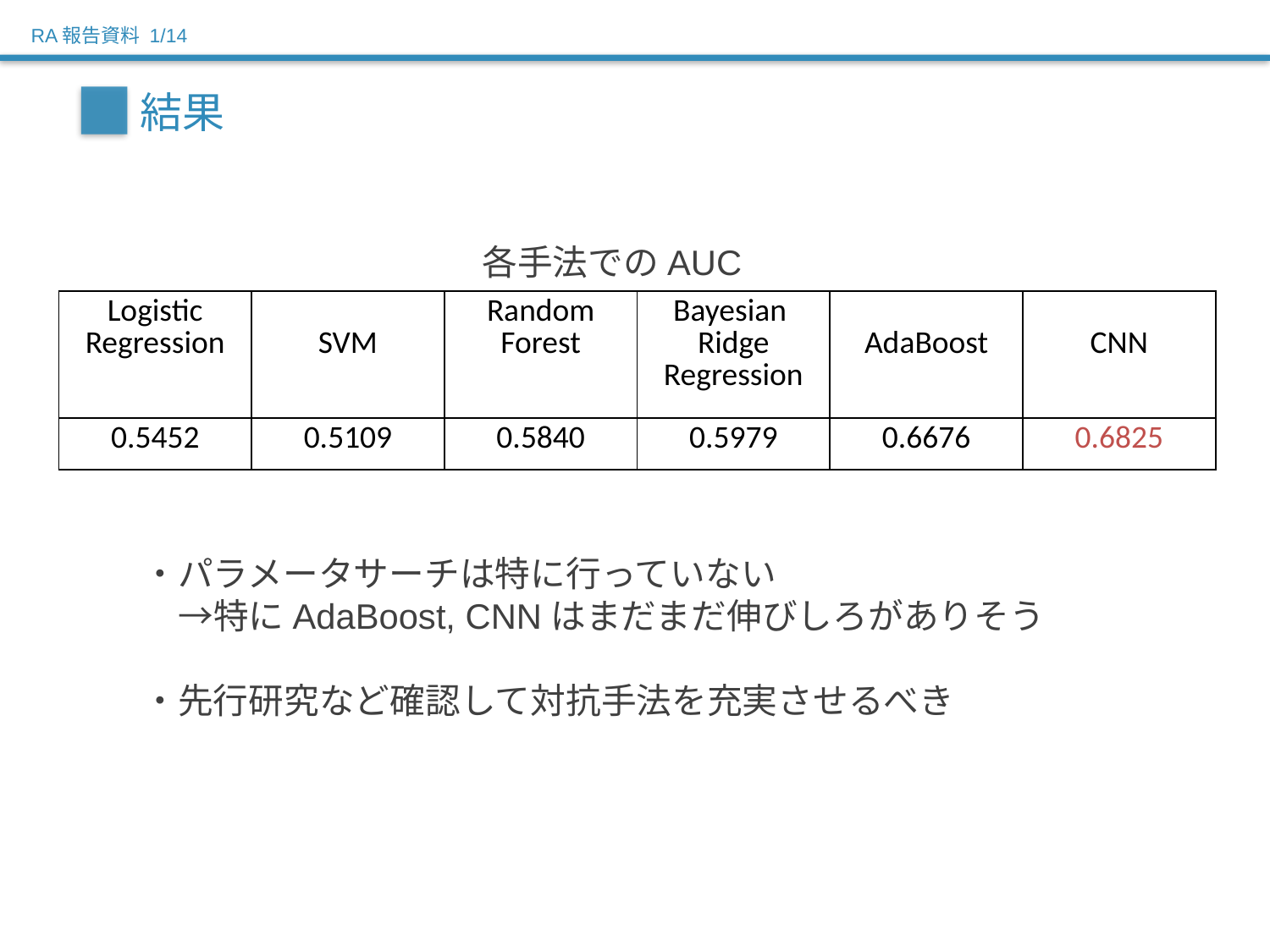

RA報告資料 1/14

結果

各手法でのAUC
| Logistic Regression | SVM | Random Forest | Bayesian Ridge Regression | AdaBoost | CNN |
| --- | --- | --- | --- | --- | --- |
| 0.5452 | 0.5109 | 0.5840 | 0.5979 | 0.6676 | 0.6825 |
・パラメータサーチは特に行っていない
　→特にAdaBoost, CNNはまだまだ伸びしろがありそう

・先行研究など確認して対抗手法を充実させるべき